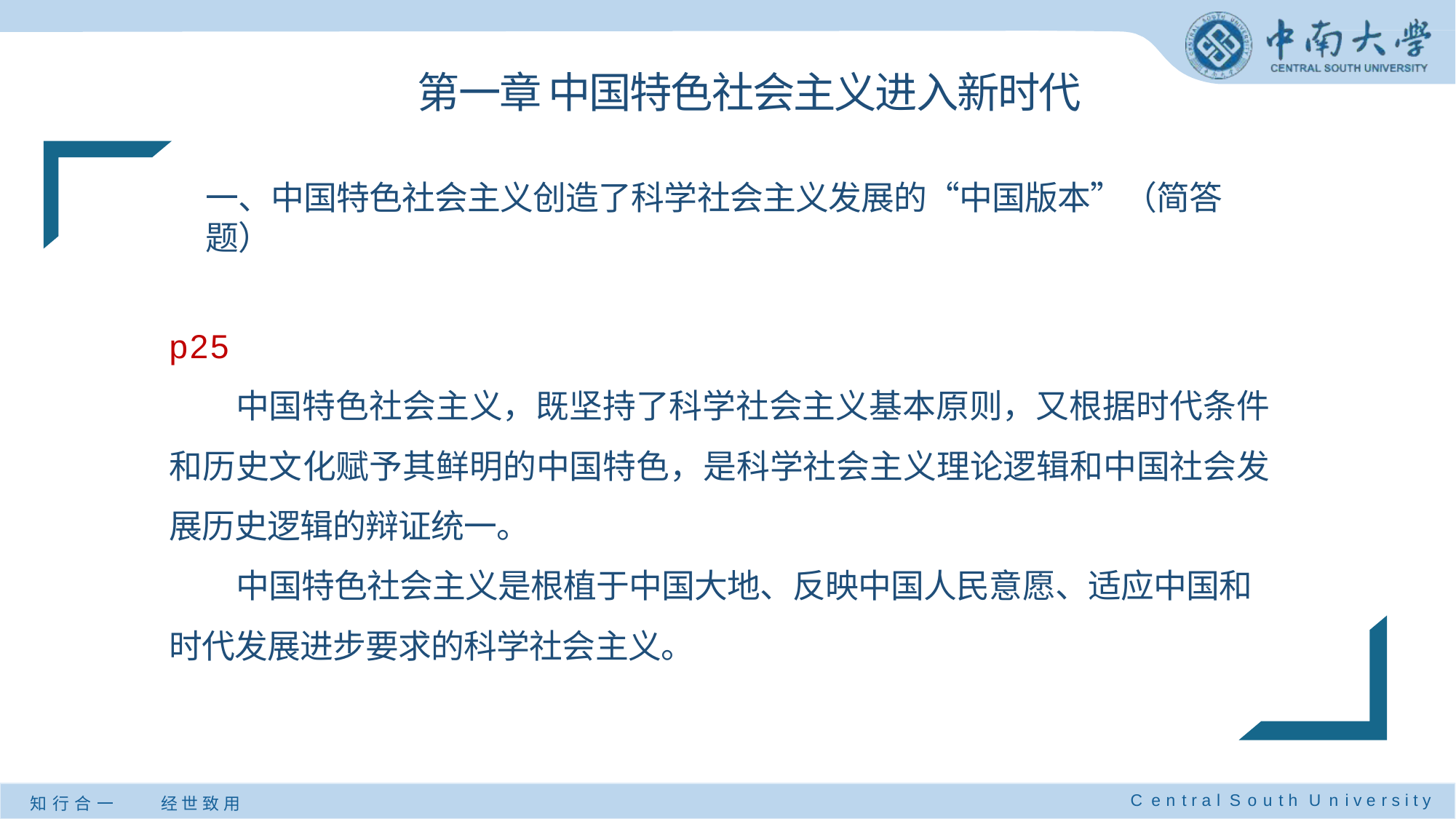

# 第一章 中国特色社会主义进入新时代

一、中国特色社会主义创造了科学社会主义发展的“中国版本”（简答题）

p25
中国特色社会主义，既坚持了科学社会主义基本原则，又根据时代条件和历史文化赋予其鲜明的中国特色，是科学社会主义理论逻辑和中国社会发展历史逻辑的辩证统一。
中国特色社会主义是根植于中国大地、反映中国人民意愿、适应中国和时代发展进步要求的科学社会主义。

C e n t r a l S o u t h U n i v e r s i t y
知 行 合 一
经 世 致 用